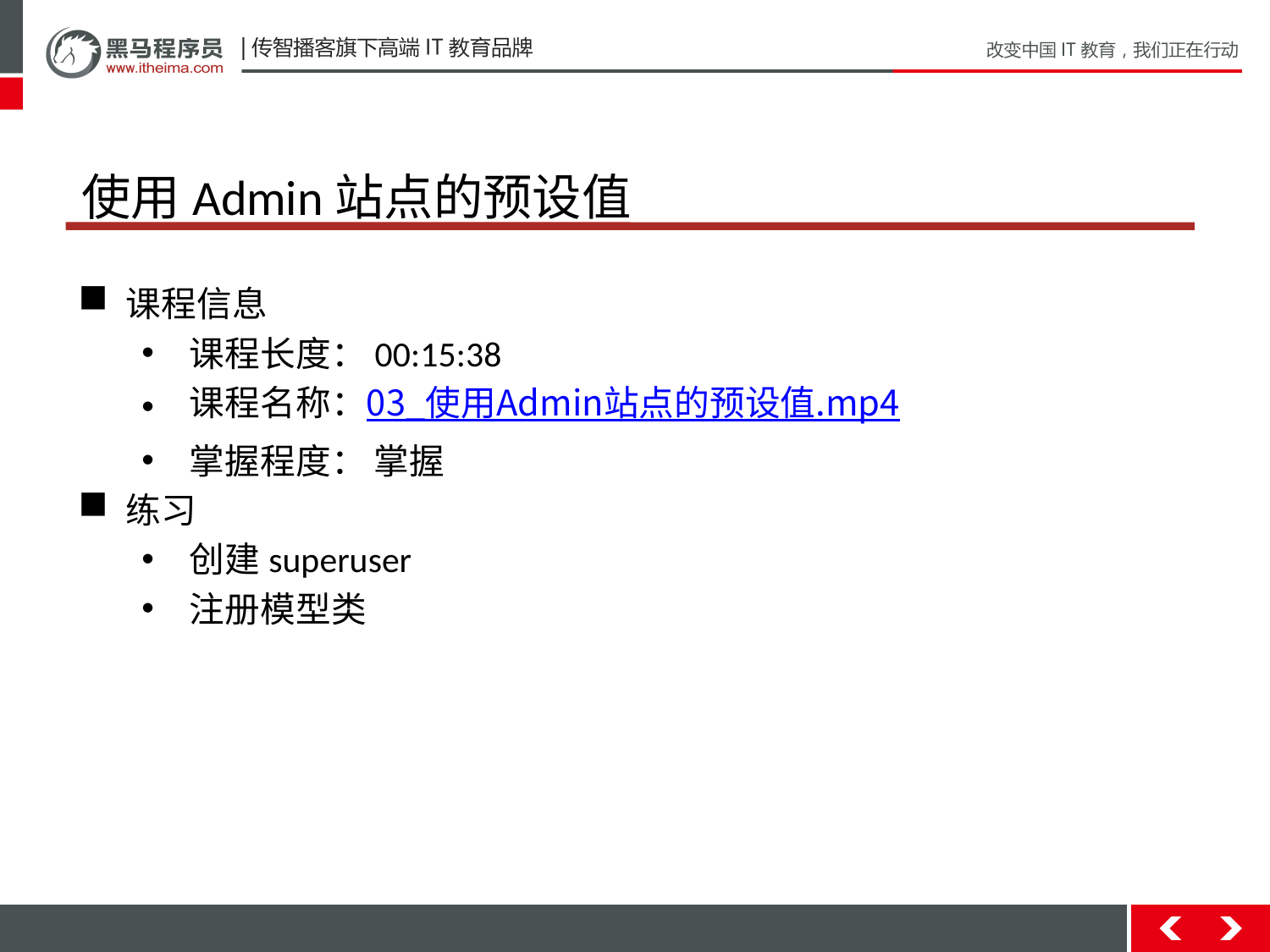

# 使用Admin站点的预设值

课程信息
课程长度：00:15:38
课程名称：03_使用Admin站点的预设值.mp4
掌握程度： 掌握
练习
创建superuser
注册模型类